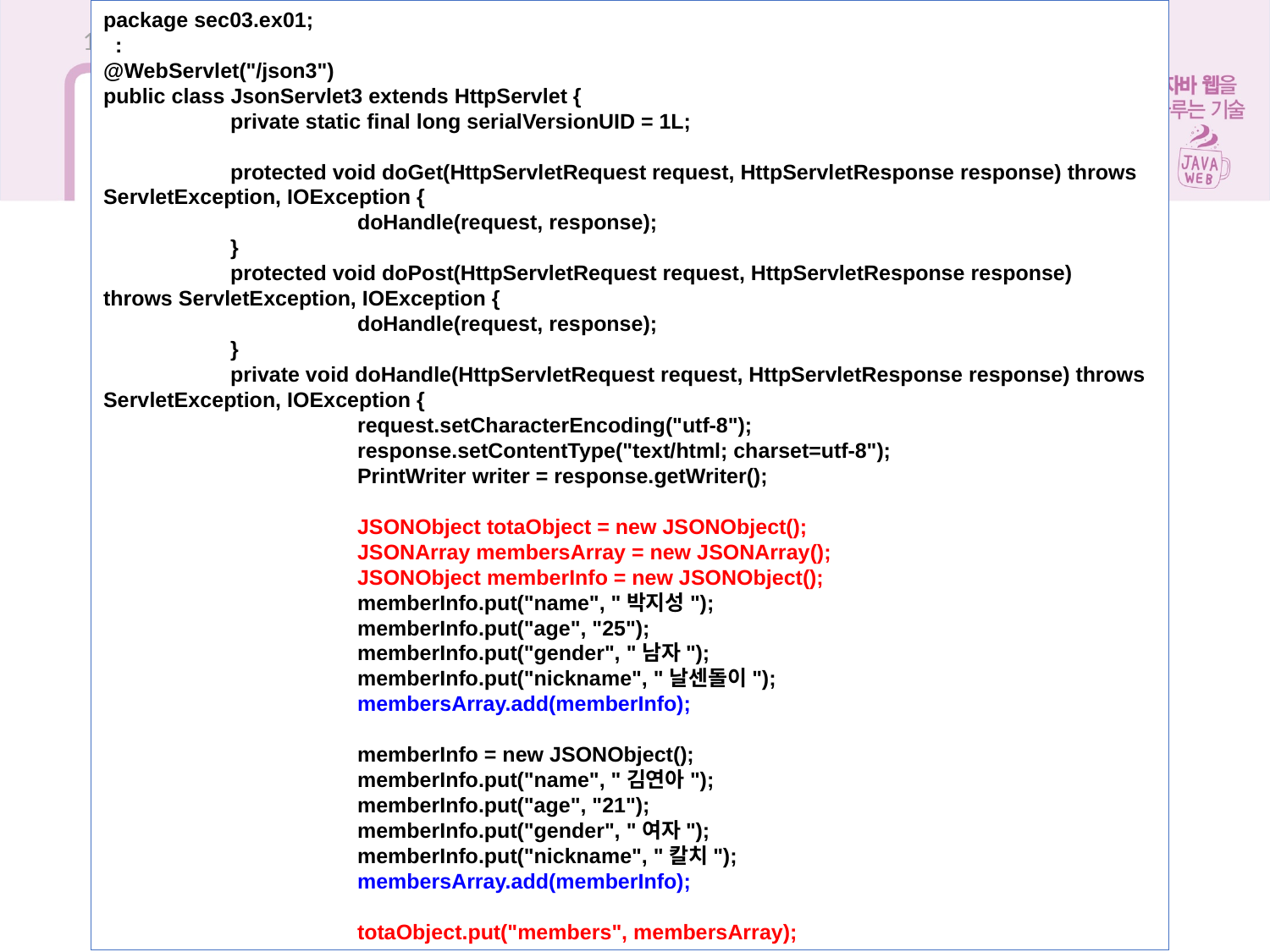

package sec03.ex01;
  :
@WebServlet("/json3")
public class JsonServlet3 extends HttpServlet {
	private static final long serialVersionUID = 1L;

	protected void doGet(HttpServletRequest request, HttpServletResponse response) throws ServletException, IOException {
		doHandle(request, response);
	}
	protected void doPost(HttpServletRequest request, HttpServletResponse response)	throws ServletException, IOException {
		doHandle(request, response);
	}
	private void doHandle(HttpServletRequest request, HttpServletResponse response) throws ServletException, IOException {
		request.setCharacterEncoding("utf-8");
		response.setContentType("text/html; charset=utf-8");
		PrintWriter writer = response.getWriter();

		JSONObject totaObject = new JSONObject();
		JSONArray membersArray = new JSONArray();
		JSONObject memberInfo = new JSONObject();
		memberInfo.put("name", "박지성");
		memberInfo.put("age", "25");
		memberInfo.put("gender", "남자");
		memberInfo.put("nickname", "날센돌이");
		membersArray.add(memberInfo);

		memberInfo = new JSONObject();
		memberInfo.put("name", "김연아");
		memberInfo.put("age", "21");
		memberInfo.put("gender", "여자");
		memberInfo.put("nickname", "칼치");
		membersArray.add(memberInfo);

		totaObject.put("members", membersArray);
16장 HTML5와 제이쿼리